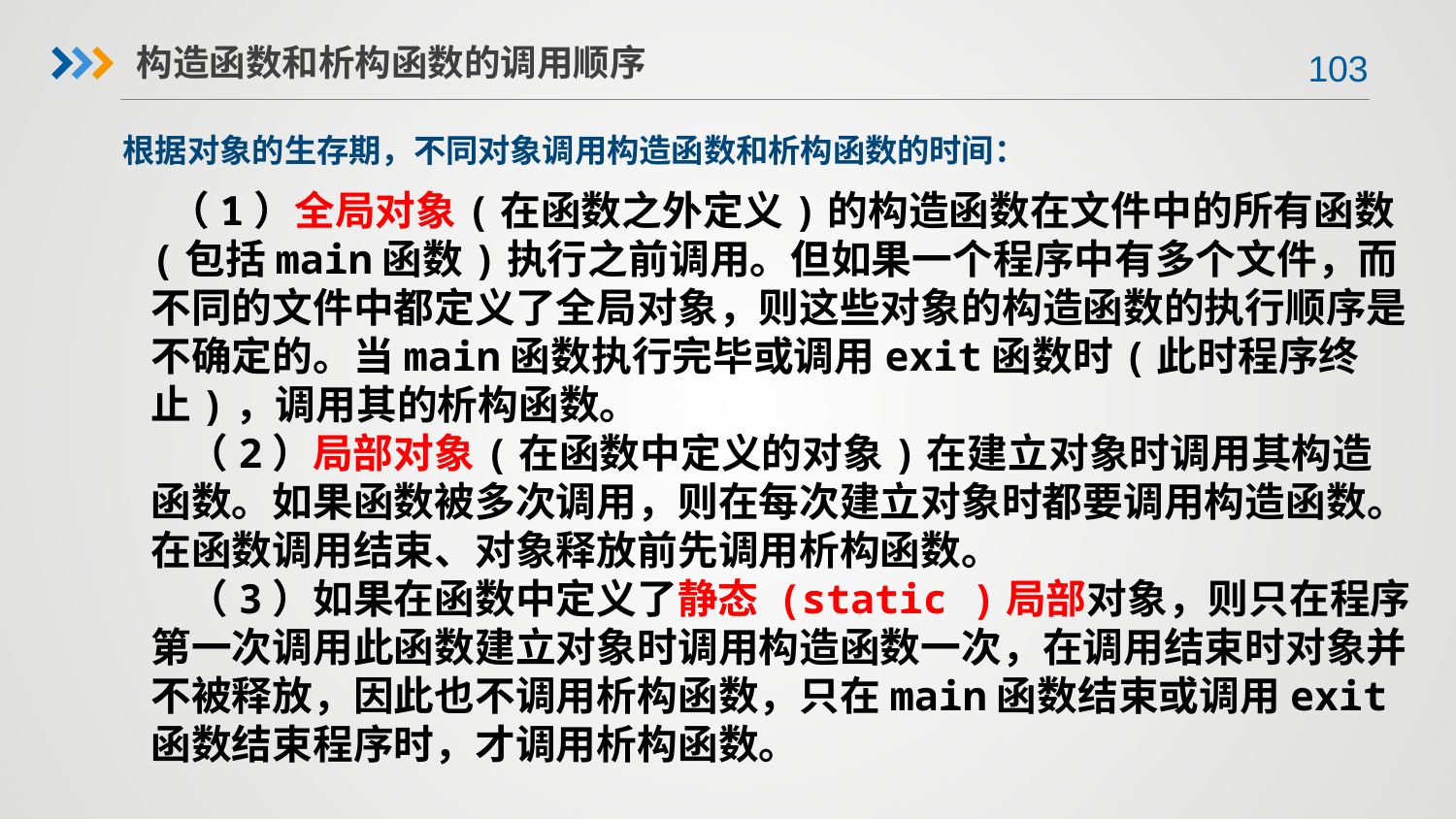

构造函数和析构函数的调用顺序
根据对象的生存期，不同对象调用构造函数和析构函数的时间：
 （1）全局对象(在函数之外定义)的构造函数在文件中的所有函数(包括main函数)执行之前调用。但如果一个程序中有多个文件，而不同的文件中都定义了全局对象，则这些对象的构造函数的执行顺序是不确定的。当main函数执行完毕或调用exit函数时(此时程序终止)，调用其的析构函数。
   （2）局部对象(在函数中定义的对象)在建立对象时调用其构造函数。如果函数被多次调用，则在每次建立对象时都要调用构造函数。在函数调用结束、对象释放前先调用析构函数。
   （3）如果在函数中定义了静态 (static )局部对象，则只在程序第一次调用此函数建立对象时调用构造函数一次，在调用结束时对象并不被释放，因此也不调用析构函数，只在main函数结束或调用exit函数结束程序时，才调用析构函数。